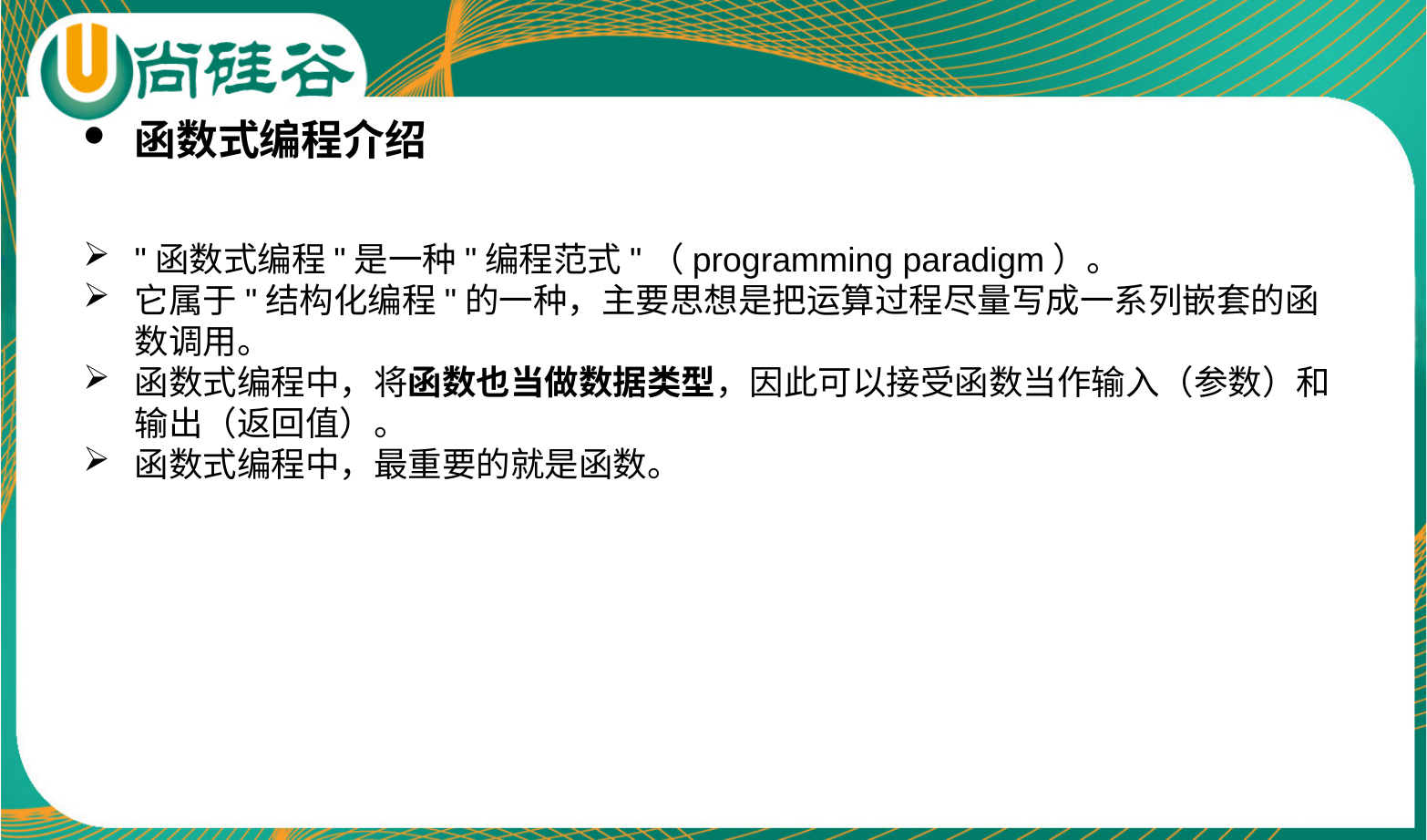

函数式编程介绍

"函数式编程"是一种"编程范式"（programming paradigm）。
它属于"结构化编程"的一种，主要思想是把运算过程尽量写成一系列嵌套的函数调用。
函数式编程中，将函数也当做数据类型，因此可以接受函数当作输入（参数）和输出（返回值）。
函数式编程中，最重要的就是函数。